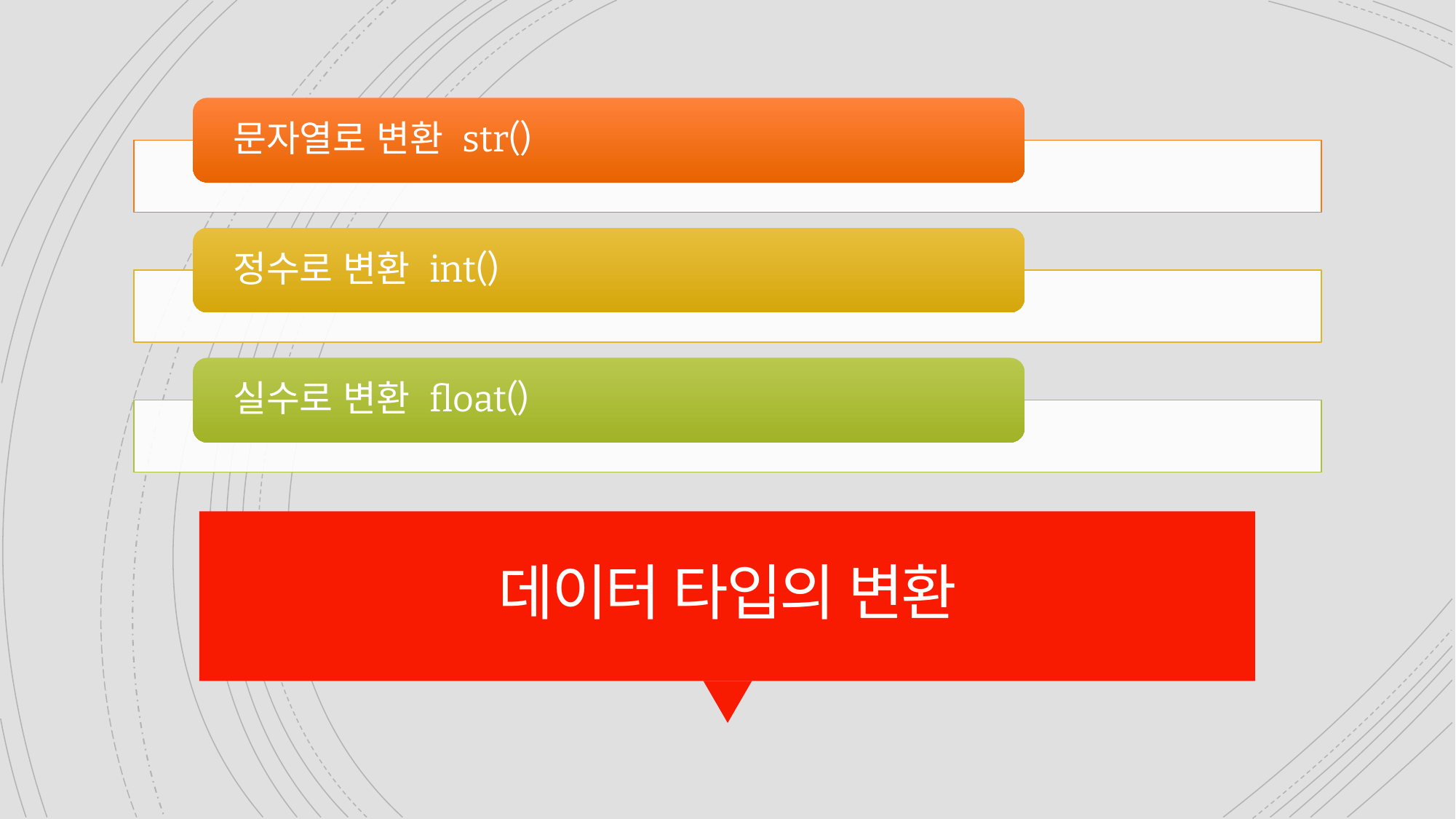

문자열로 변환 str()
정수로 변환 int()
실수로 변환 float()

# 데이터 타입의 변환